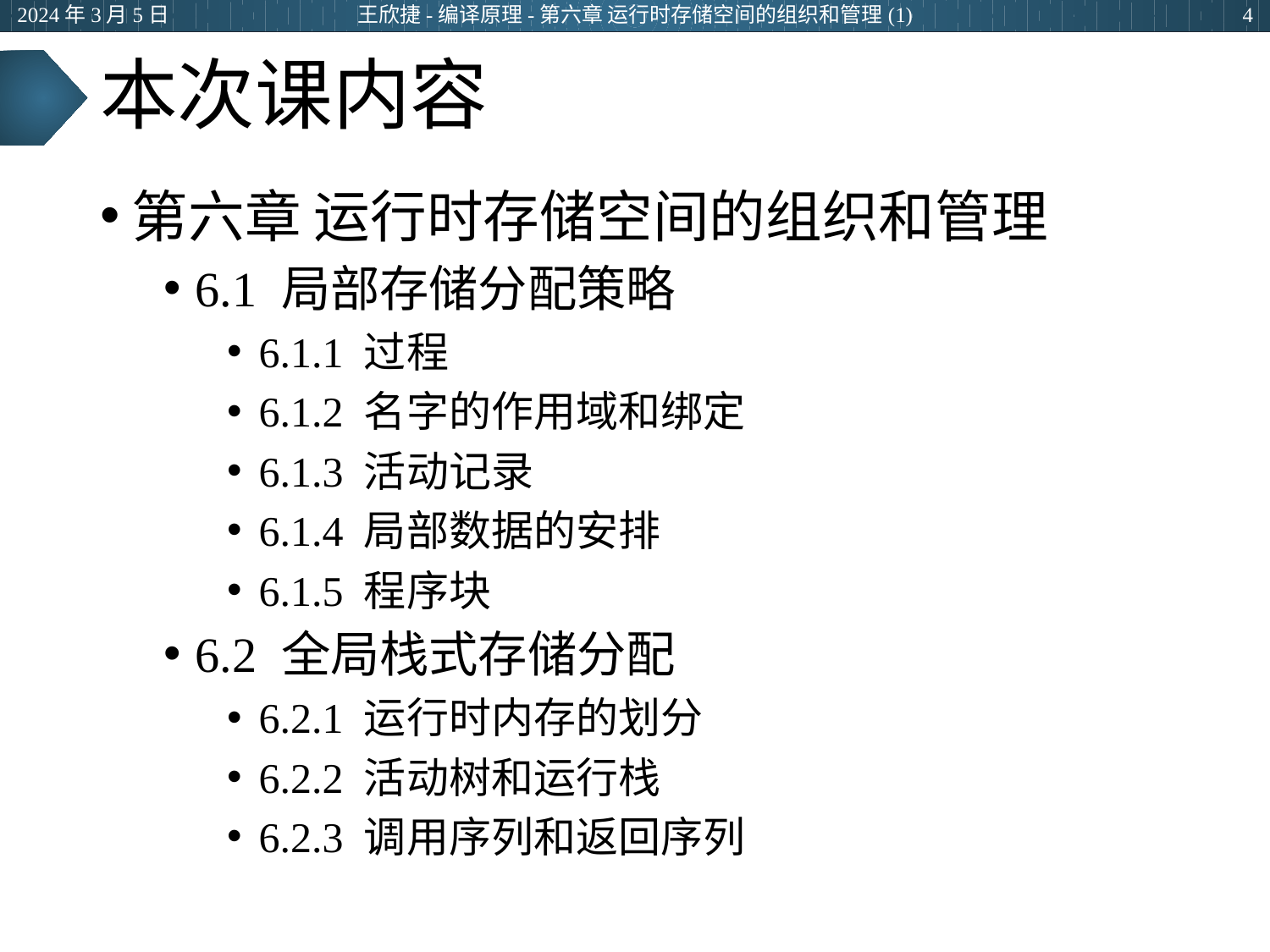

2024年3月5日
王欣捷-编译原理-第六章 运行时存储空间的组织和管理(1)
4
# 本次课内容
第六章 运行时存储空间的组织和管理
6.1 局部存储分配策略
6.1.1 过程
6.1.2 名字的作用域和绑定
6.1.3 活动记录
6.1.4 局部数据的安排
6.1.5 程序块
6.2 全局栈式存储分配
6.2.1 运行时内存的划分
6.2.2 活动树和运行栈
6.2.3 调用序列和返回序列